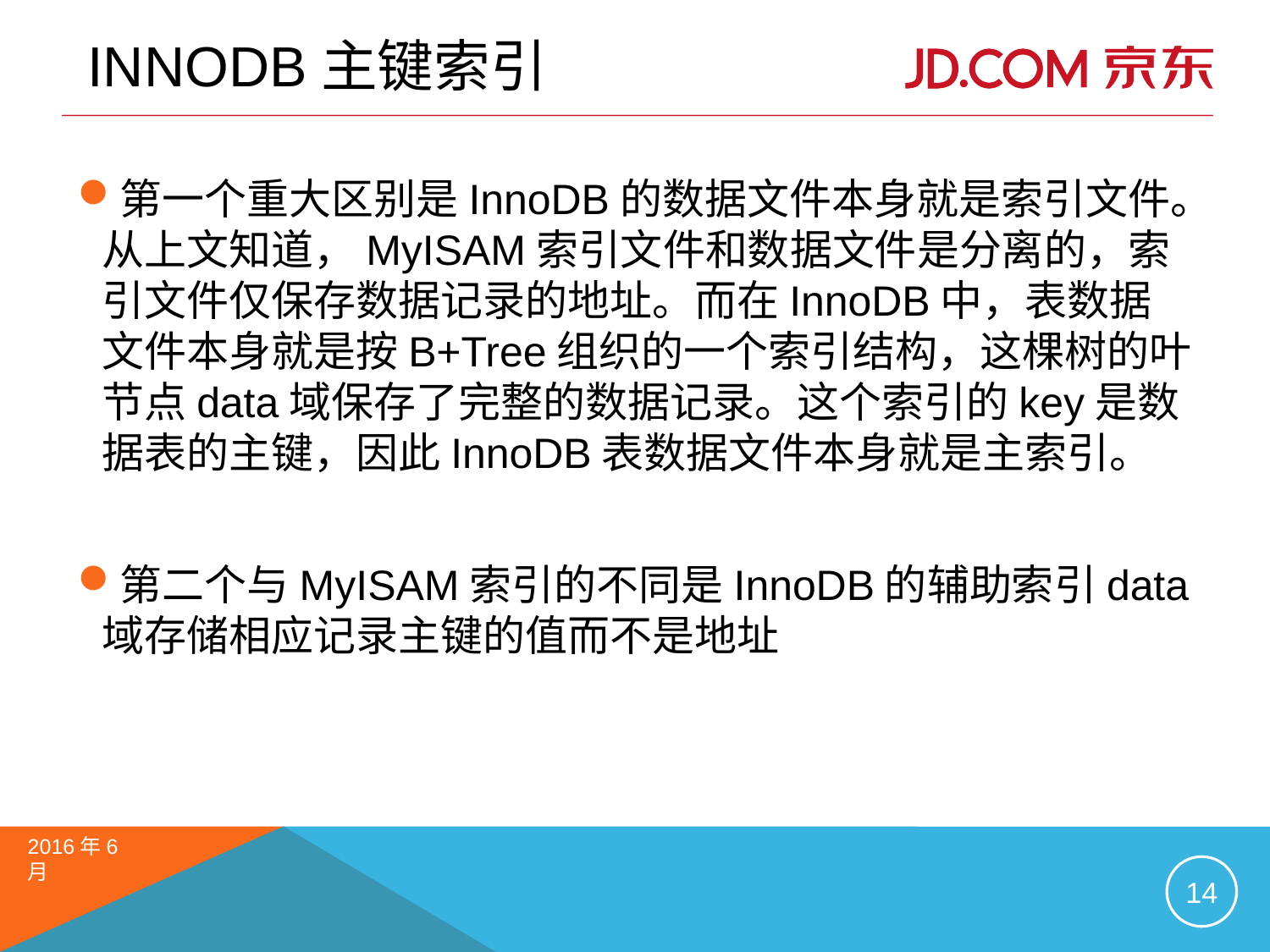

# Innodb主键索引
第一个重大区别是InnoDB的数据文件本身就是索引文件。从上文知道，MyISAM索引文件和数据文件是分离的，索引文件仅保存数据记录的地址。而在InnoDB中，表数据文件本身就是按B+Tree组织的一个索引结构，这棵树的叶节点data域保存了完整的数据记录。这个索引的key是数据表的主键，因此InnoDB表数据文件本身就是主索引。

第二个与MyISAM索引的不同是InnoDB的辅助索引data域存储相应记录主键的值而不是地址
2016年6月
14